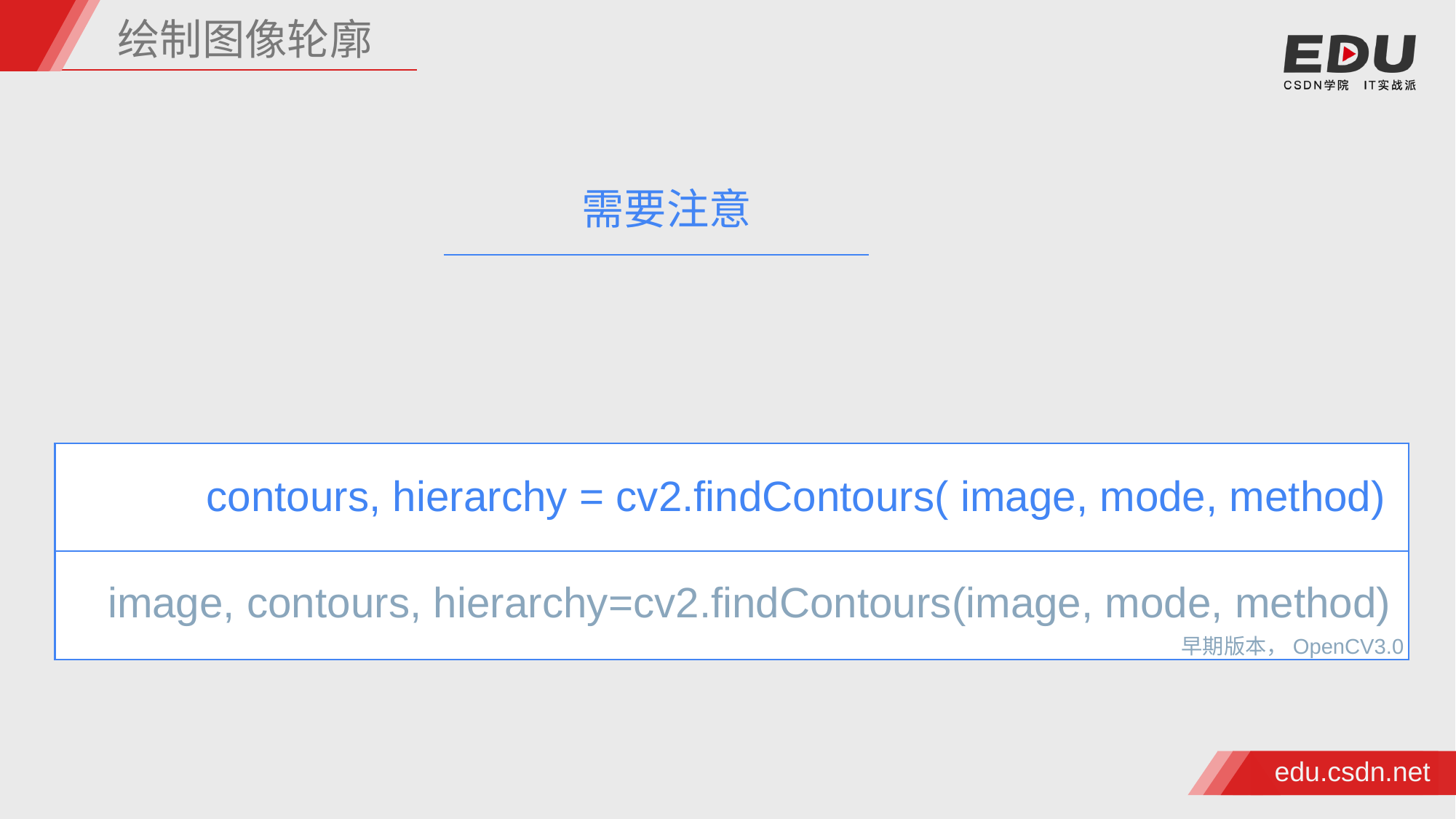

绘制图像轮廓

需要注意

contours, hierarchy = cv2.findContours( image, mode, method)

image, contours, hierarchy=cv2.findContours(image, mode, method)
早期版本，OpenCV3.0